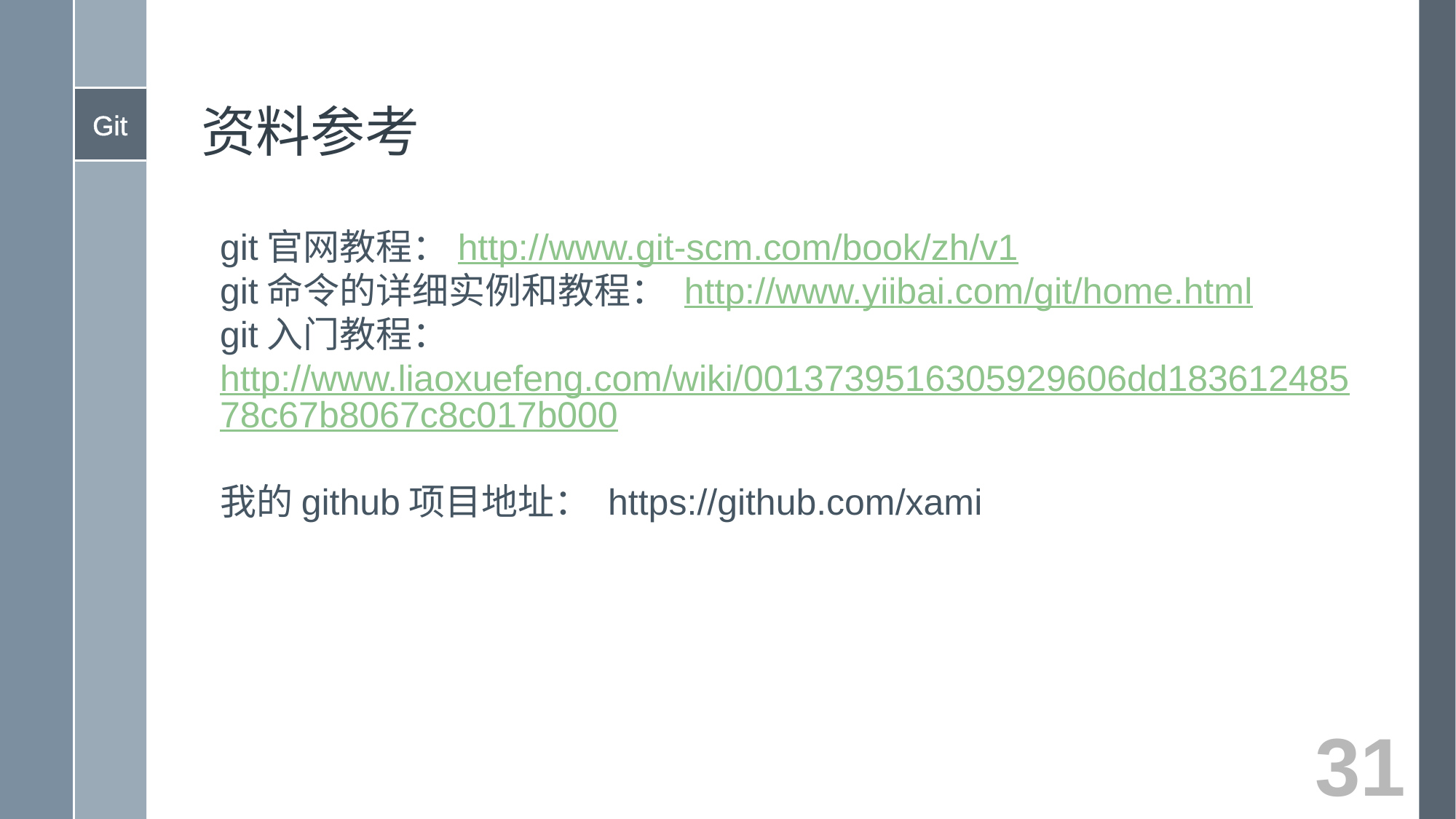

# 资料参考
git官网教程：http://www.git-scm.com/book/zh/v1
git命令的详细实例和教程： http://www.yiibai.com/git/home.html
git入门教程：http://www.liaoxuefeng.com/wiki/0013739516305929606dd18361248578c67b8067c8c017b000

我的github项目地址： https://github.com/xami

31